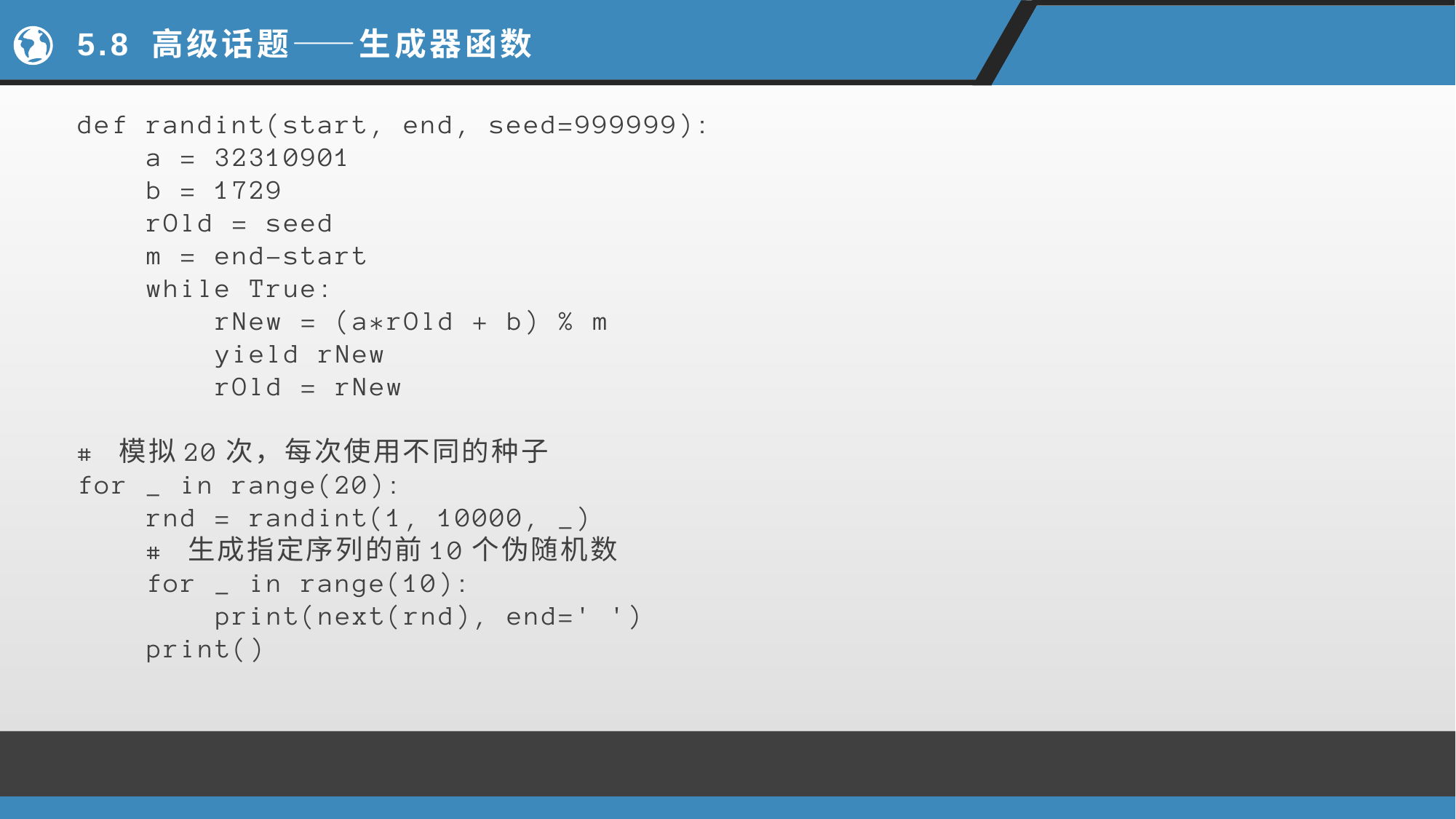

# 5.8 高级话题——生成器函数

def randint(start, end, seed=999999):
    a = 32310901
    b = 1729
    rOld = seed
    m = end-start
    while True:
        rNew = (a*rOld + b) % m
        yield rNew
        rOld = rNew

# 模拟20次，每次使用不同的种子
for _ in range(20):
    rnd = randint(1, 10000, _)
    # 生成指定序列的前10个伪随机数
    for _ in range(10):
        print(next(rnd), end=' ')
    print()